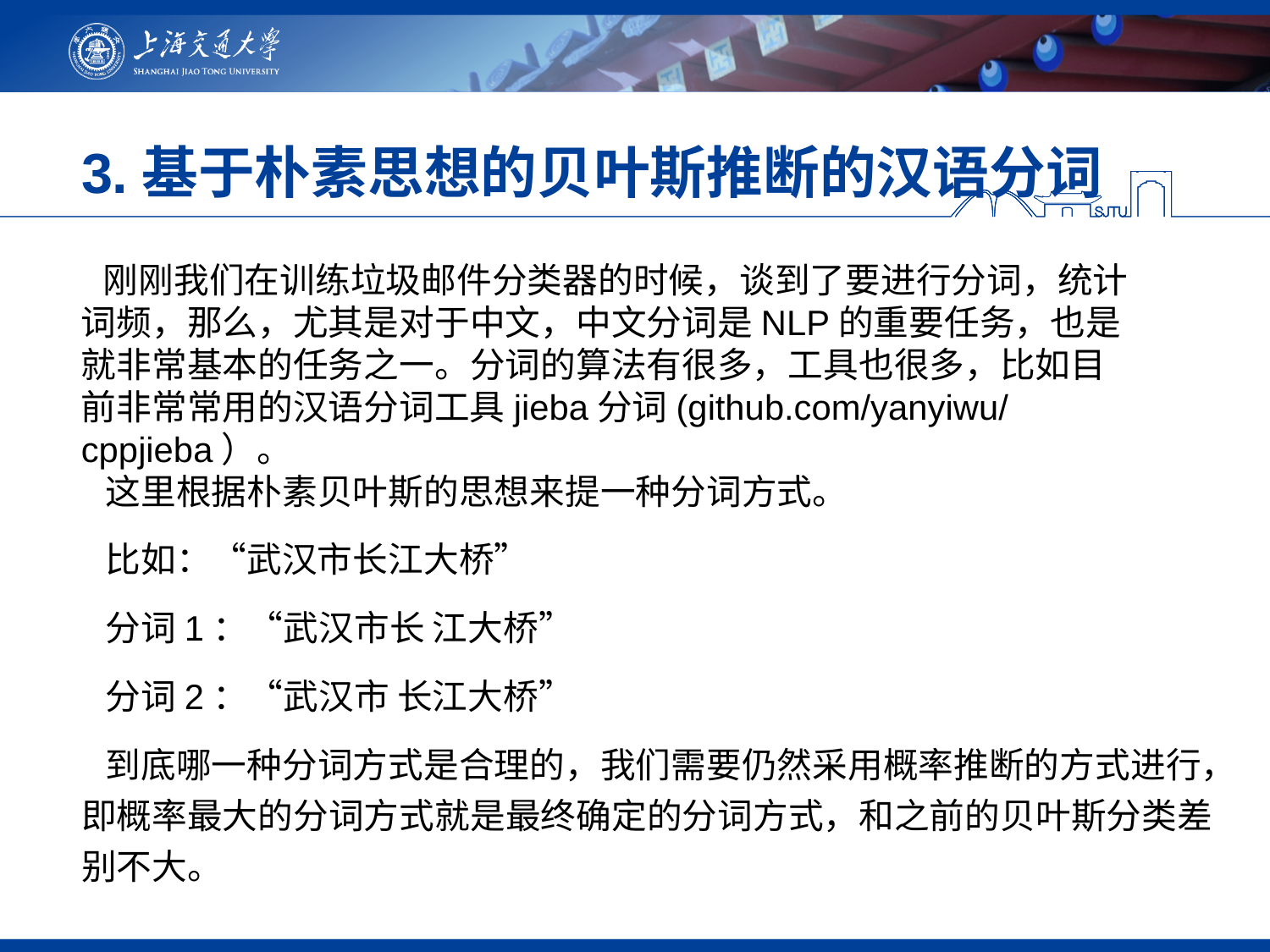

# 3.基于朴素思想的贝叶斯推断的汉语分词
  刚刚我们在训练垃圾邮件分类器的时候，谈到了要进行分词，统计词频，那么，尤其是对于中文，中文分词是NLP的重要任务，也是就非常基本的任务之一。分词的算法有很多，工具也很多，比如目前非常常用的汉语分词工具jieba分词(github.com/yanyiwu/cppjieba）。
  这里根据朴素贝叶斯的思想来提一种分词方式。
  比如：“武汉市长江大桥”
  分词1：“武汉市长 江大桥”
  分词2：“武汉市 长江大桥”
  到底哪一种分词方式是合理的，我们需要仍然采用概率推断的方式进行，即概率最大的分词方式就是最终确定的分词方式，和之前的贝叶斯分类差别不大。